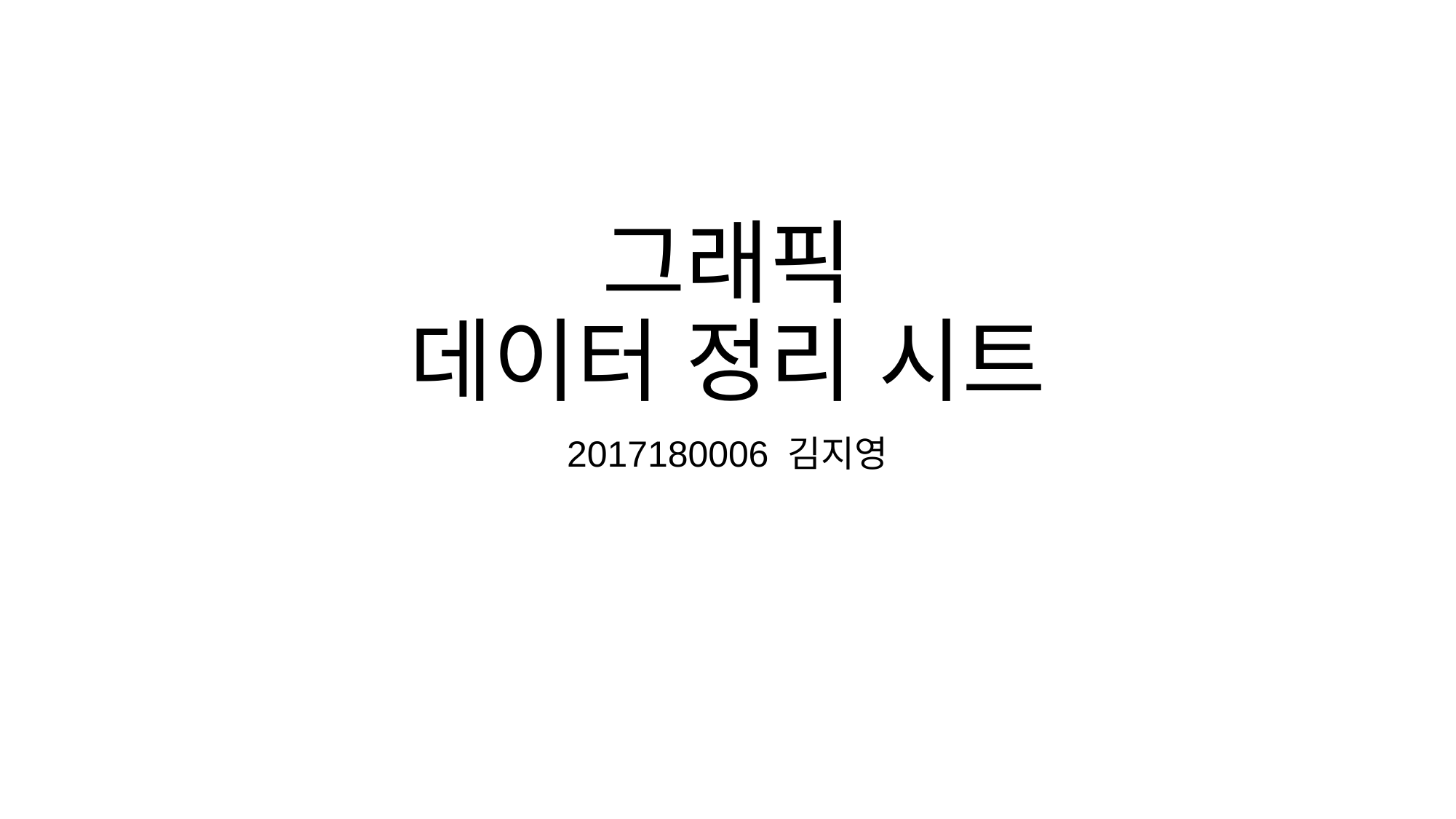

# 그래픽 데이터 정리 시트
2017180006 김지영